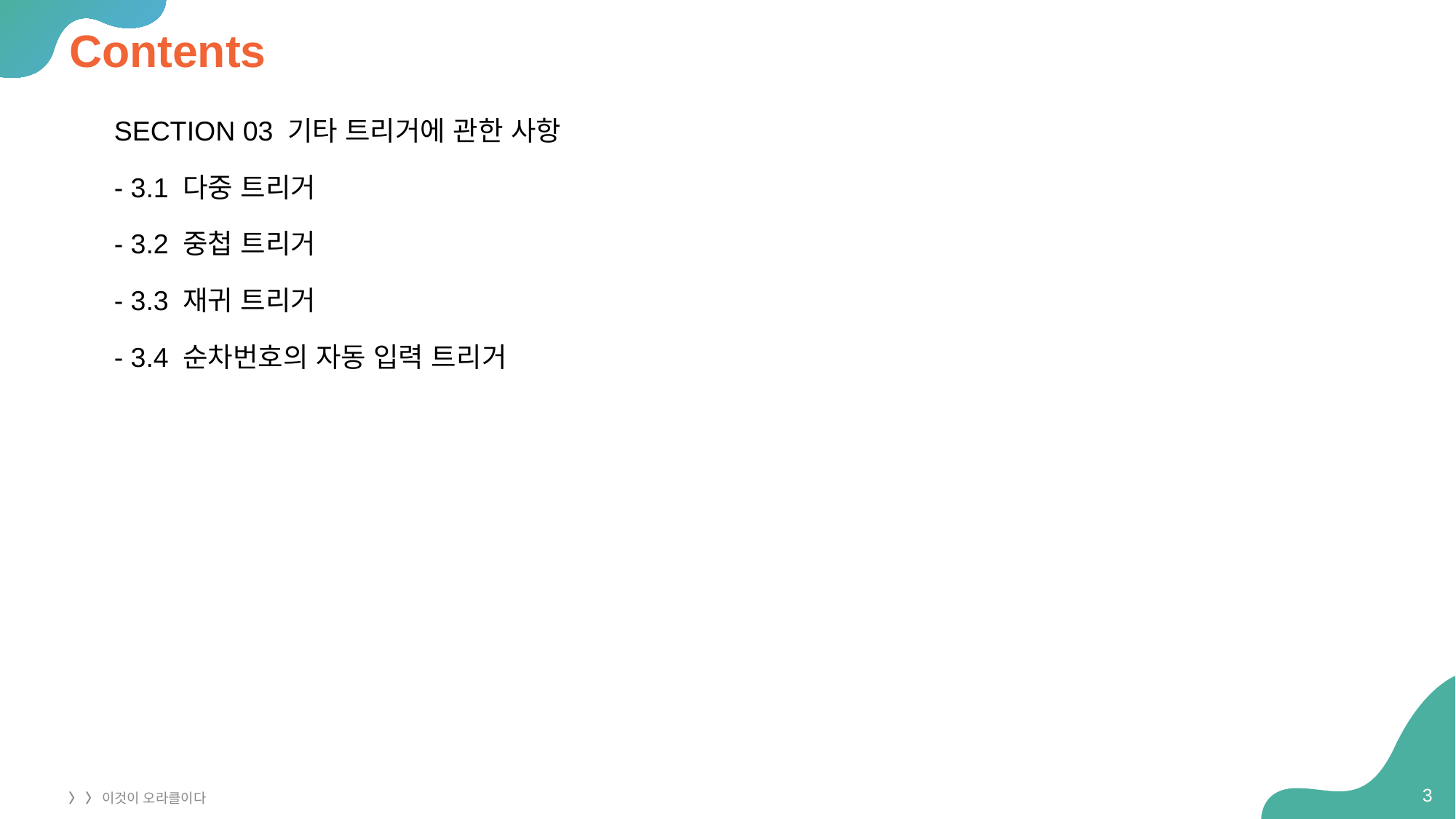

# Contents
SECTION 03 기타 트리거에 관한 사항
- 3.1 다중 트리거
- 3.2 중첩 트리거
- 3.3 재귀 트리거
- 3.4 순차번호의 자동 입력 트리거

3
〉 〉 이것이 오라클이다